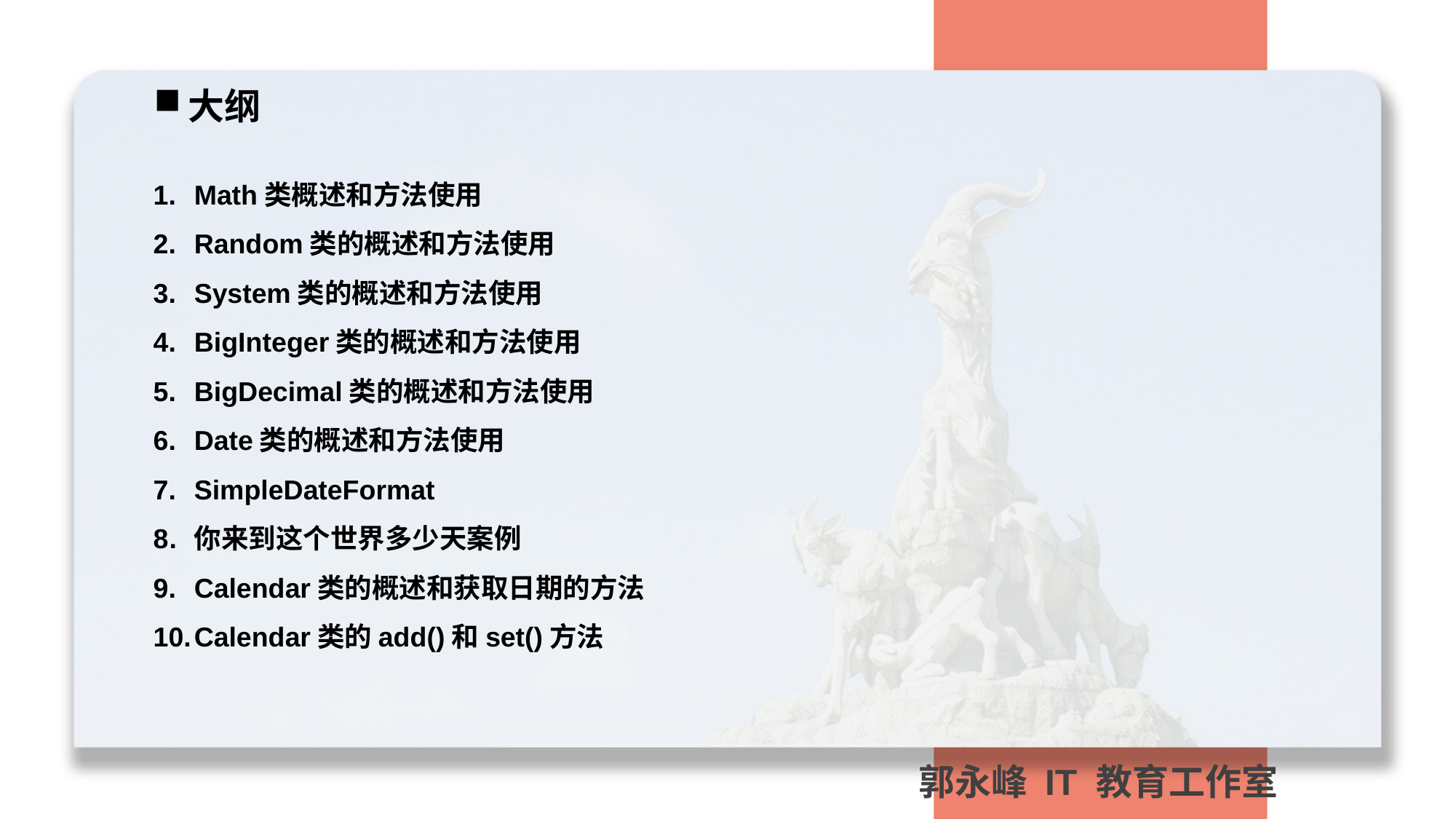

大纲
Math类概述和方法使用
Random类的概述和方法使用
System类的概述和方法使用
BigInteger类的概述和方法使用
BigDecimal类的概述和方法使用
Date类的概述和方法使用
SimpleDateFormat
你来到这个世界多少天案例
Calendar类的概述和获取日期的方法
Calendar类的add()和set()方法